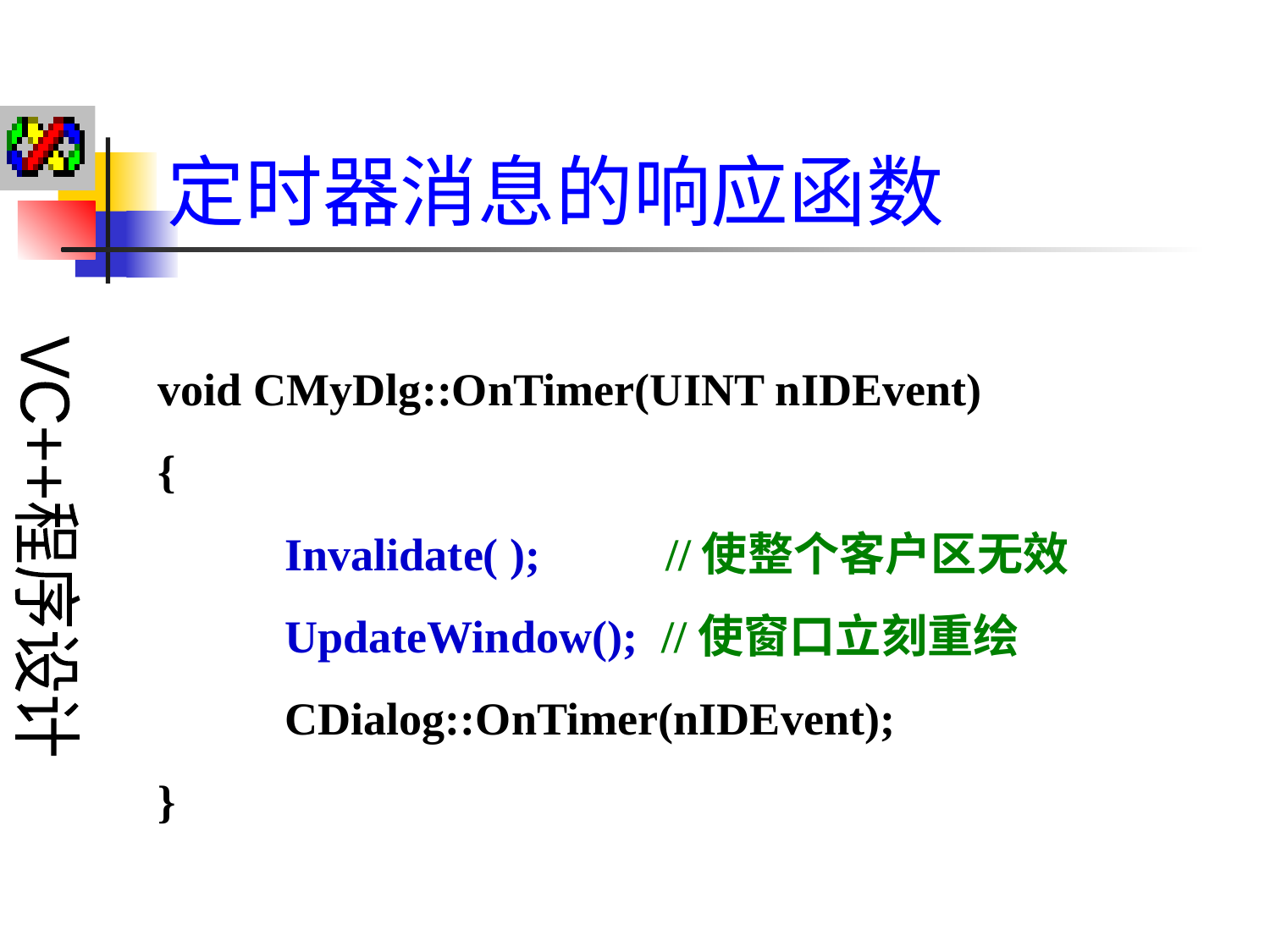

定时器消息的响应函数
void CMyDlg::OnTimer(UINT nIDEvent)
{
	Invalidate( ); 	//使整个客户区无效
	UpdateWindow();  //使窗口立刻重绘
   	CDialog::OnTimer(nIDEvent);
}